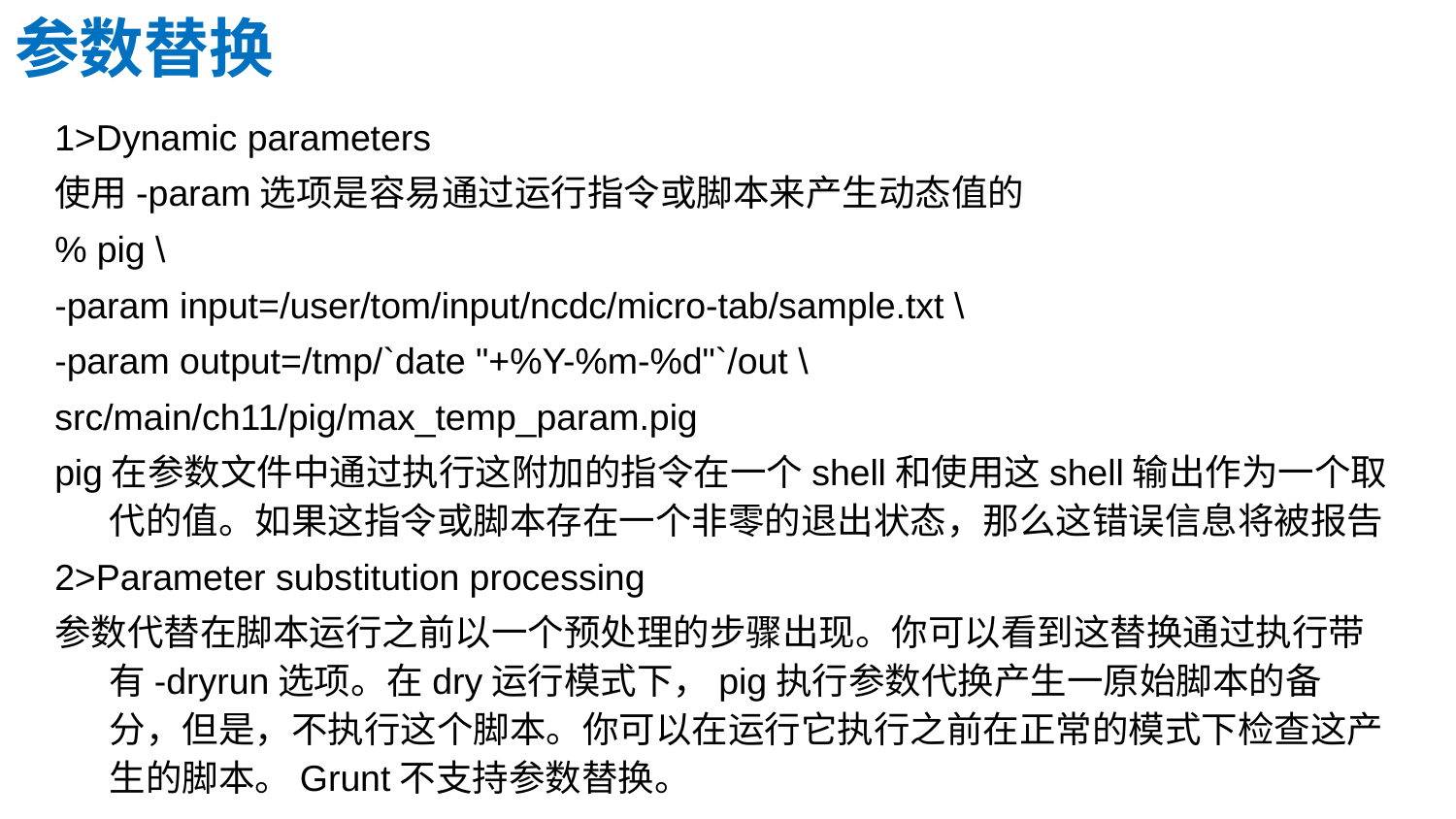

参数替换
1>Dynamic parameters
使用-param选项是容易通过运行指令或脚本来产生动态值的
% pig \
-param input=/user/tom/input/ncdc/micro-tab/sample.txt \
-param output=/tmp/`date "+%Y-%m-%d"`/out \
src/main/ch11/pig/max_temp_param.pig
pig在参数文件中通过执行这附加的指令在一个shell和使用这shell输出作为一个取代的值。如果这指令或脚本存在一个非零的退出状态，那么这错误信息将被报告
2>Parameter substitution processing
参数代替在脚本运行之前以一个预处理的步骤出现。你可以看到这替换通过执行带有-dryrun选项。在dry运行模式下，pig执行参数代换产生一原始脚本的备分，但是，不执行这个脚本。你可以在运行它执行之前在正常的模式下检查这产生的脚本。Grunt不支持参数替换。